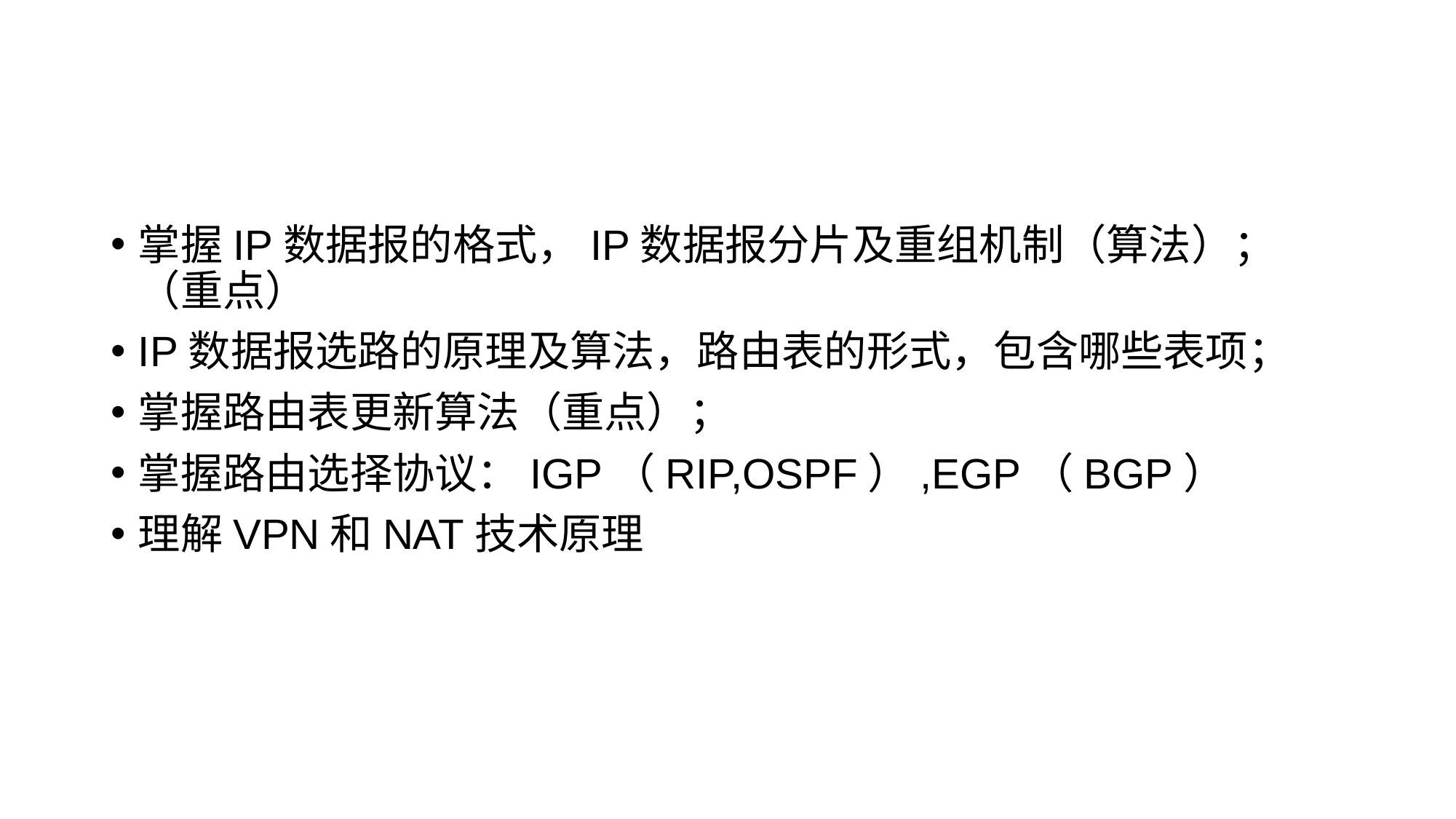

掌握IP数据报的格式，IP数据报分片及重组机制（算法）；（重点）
IP数据报选路的原理及算法，路由表的形式，包含哪些表项；
掌握路由表更新算法（重点）；
掌握路由选择协议：IGP（RIP,OSPF）,EGP（BGP）
理解VPN和NAT技术原理